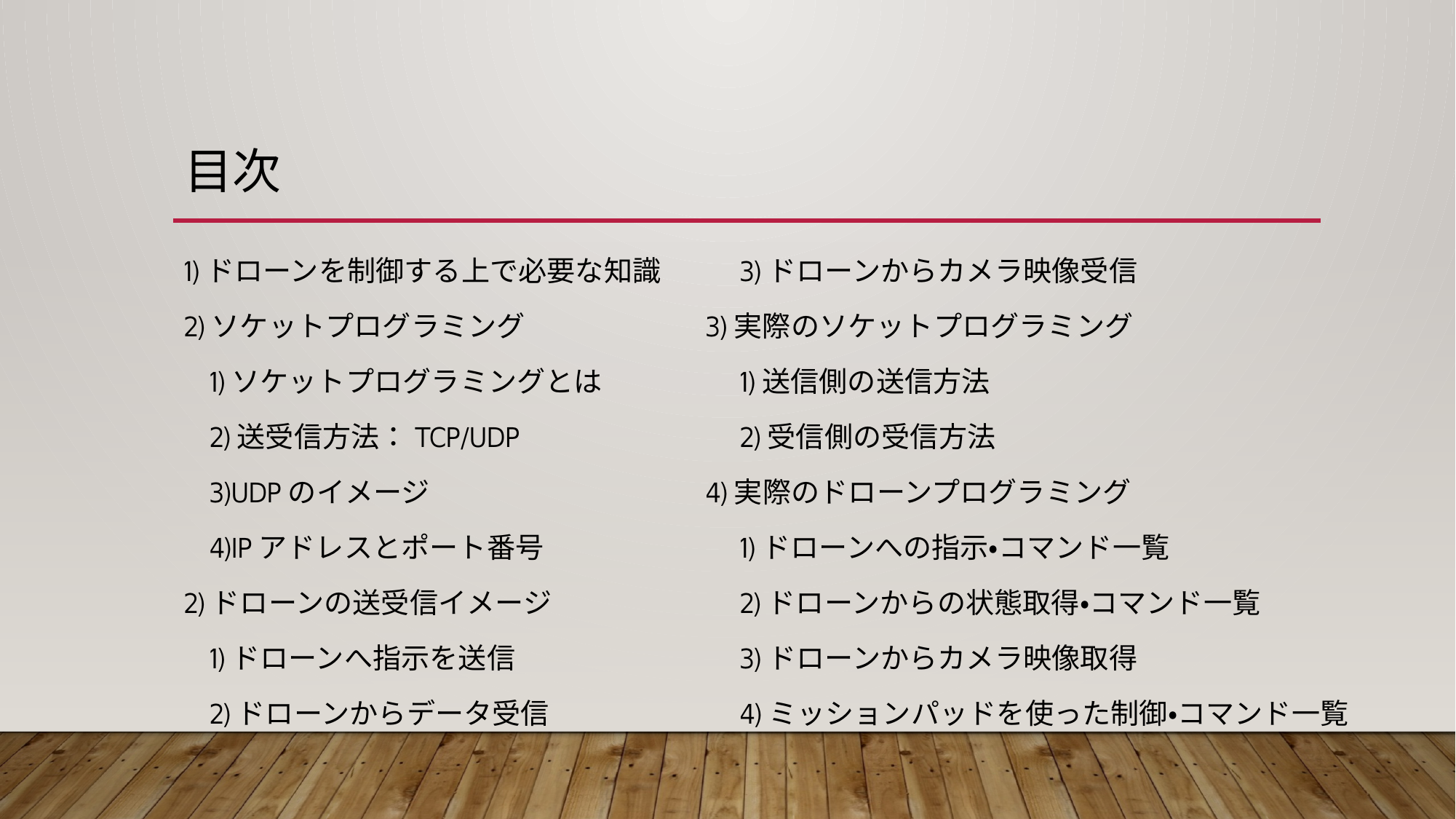

# 目次
1)ドローンを制御する上で必要な知識
2)ソケットプログラミング
   1)ソケットプログラミングとは
   2)送受信方法：TCP/UDP
   3)UDPのイメージ
   4)IPアドレスとポート番号
2)ドローンの送受信イメージ
   1)ドローンへ指示を送信
   2)ドローンからデータ受信
    3)ドローンからカメラ映像受信
3)実際のソケットプログラミング
    1)送信側の送信方法
    2)受信側の受信方法
4)実際のドローンプログラミング
    1)ドローンへの指示・コマンド一覧
    2)ドローンからの状態取得・コマンド一覧
    3)ドローンからカメラ映像取得
    4)ミッションパッドを使った制御・コマンド一覧